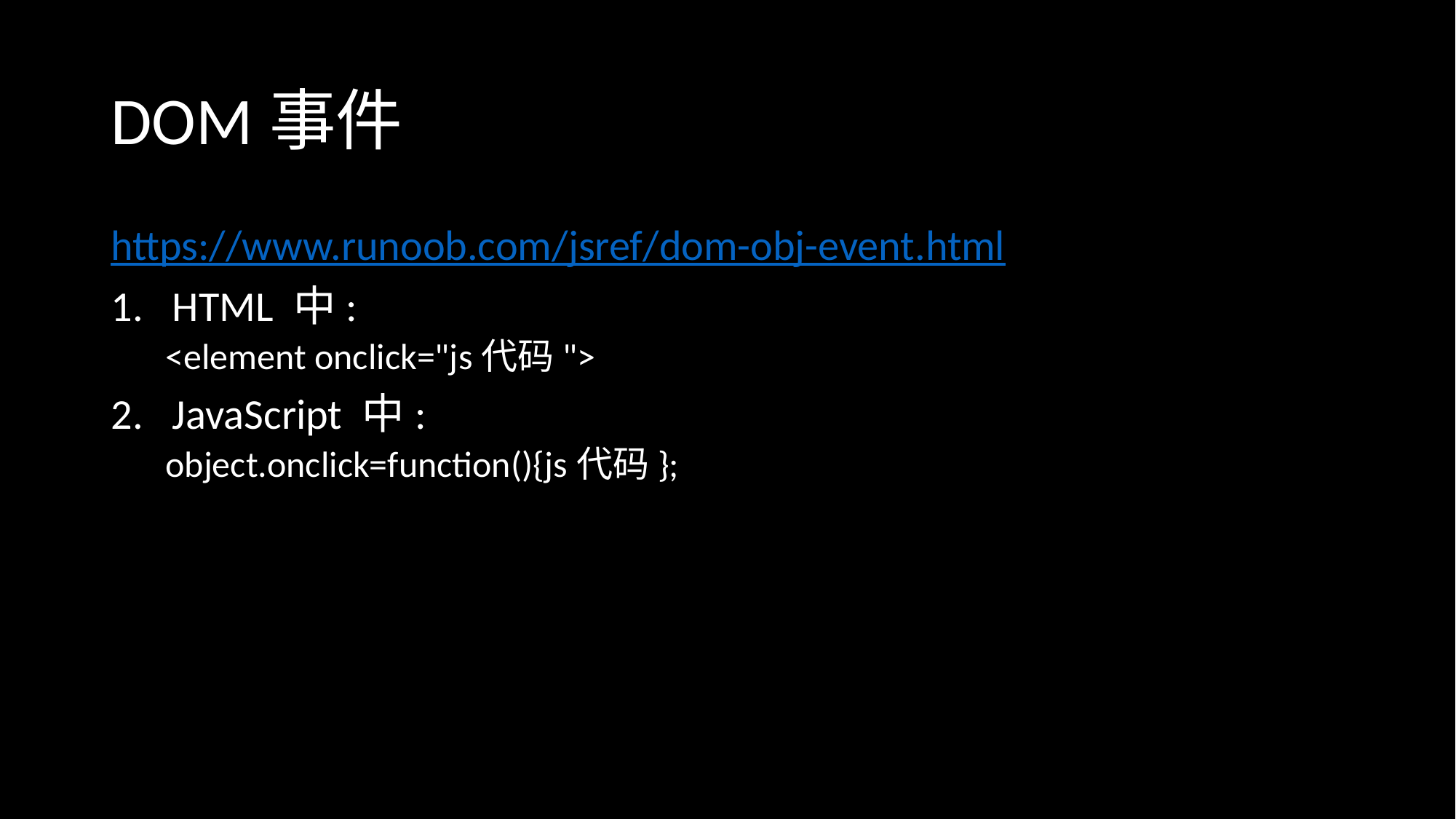

# DOM事件
https://www.runoob.com/jsref/dom-obj-event.html
HTML 中:
<element onclick="js代码">
JavaScript 中:
object.onclick=function(){js代码};